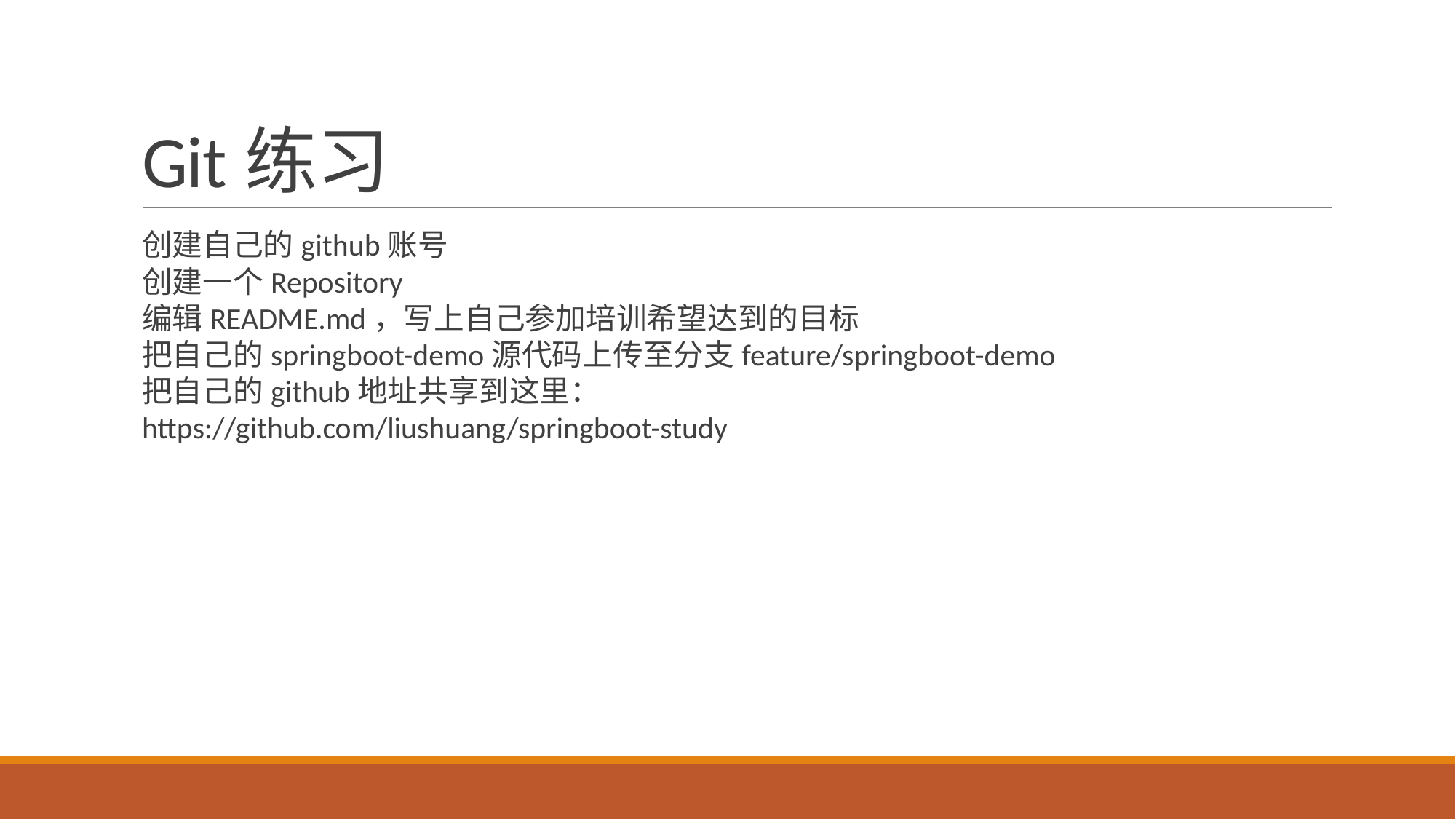

# Git练习
创建自己的github账号
创建一个Repository
编辑README.md，写上自己参加培训希望达到的目标
把自己的springboot-demo源代码上传至分支feature/springboot-demo
把自己的github地址共享到这里：
https://github.com/liushuang/springboot-study